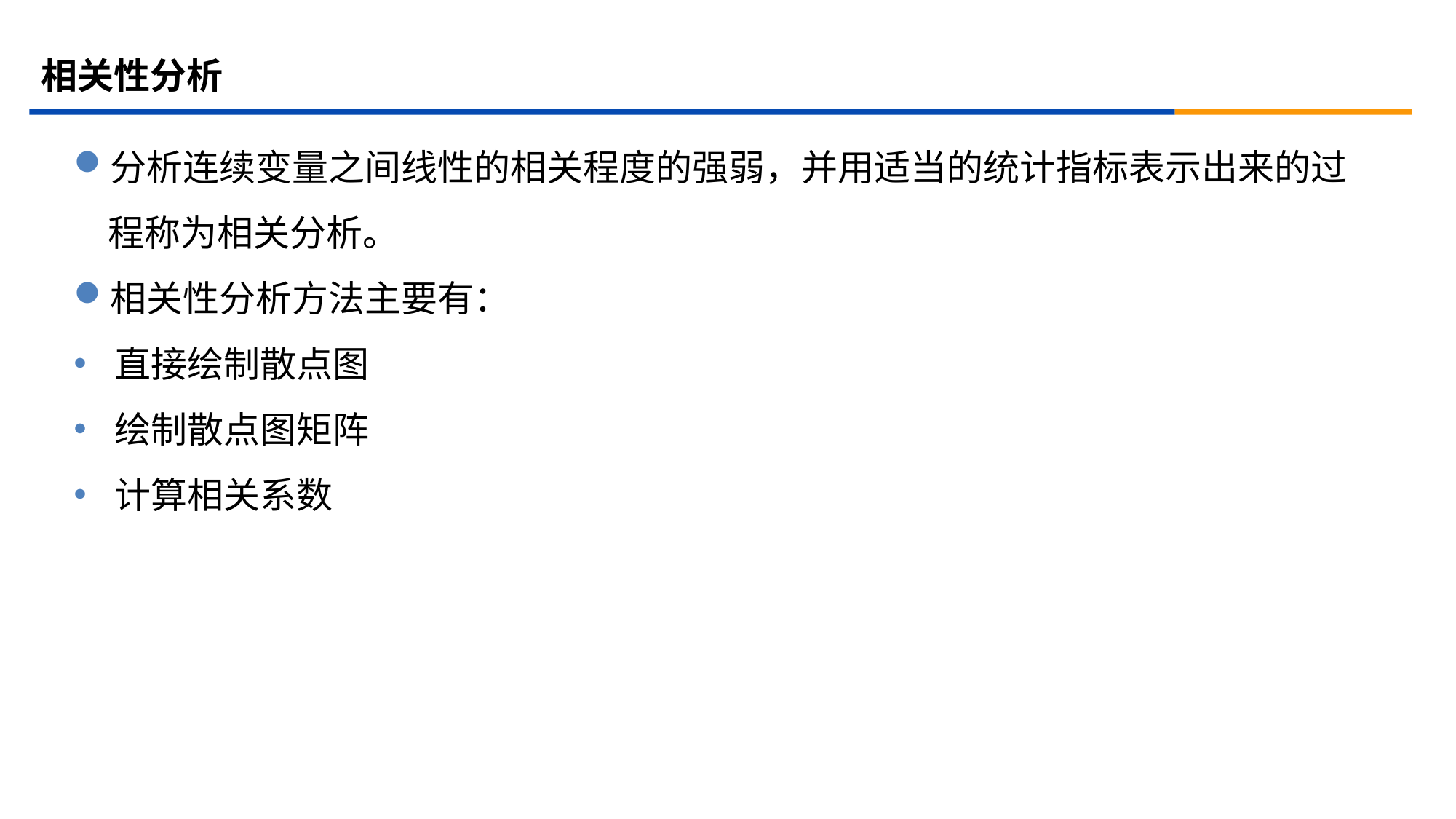

# 相关性分析
分析连续变量之间线性的相关程度的强弱，并用适当的统计指标表示出来的过程称为相关分析。
相关性分析方法主要有：
直接绘制散点图
绘制散点图矩阵
计算相关系数